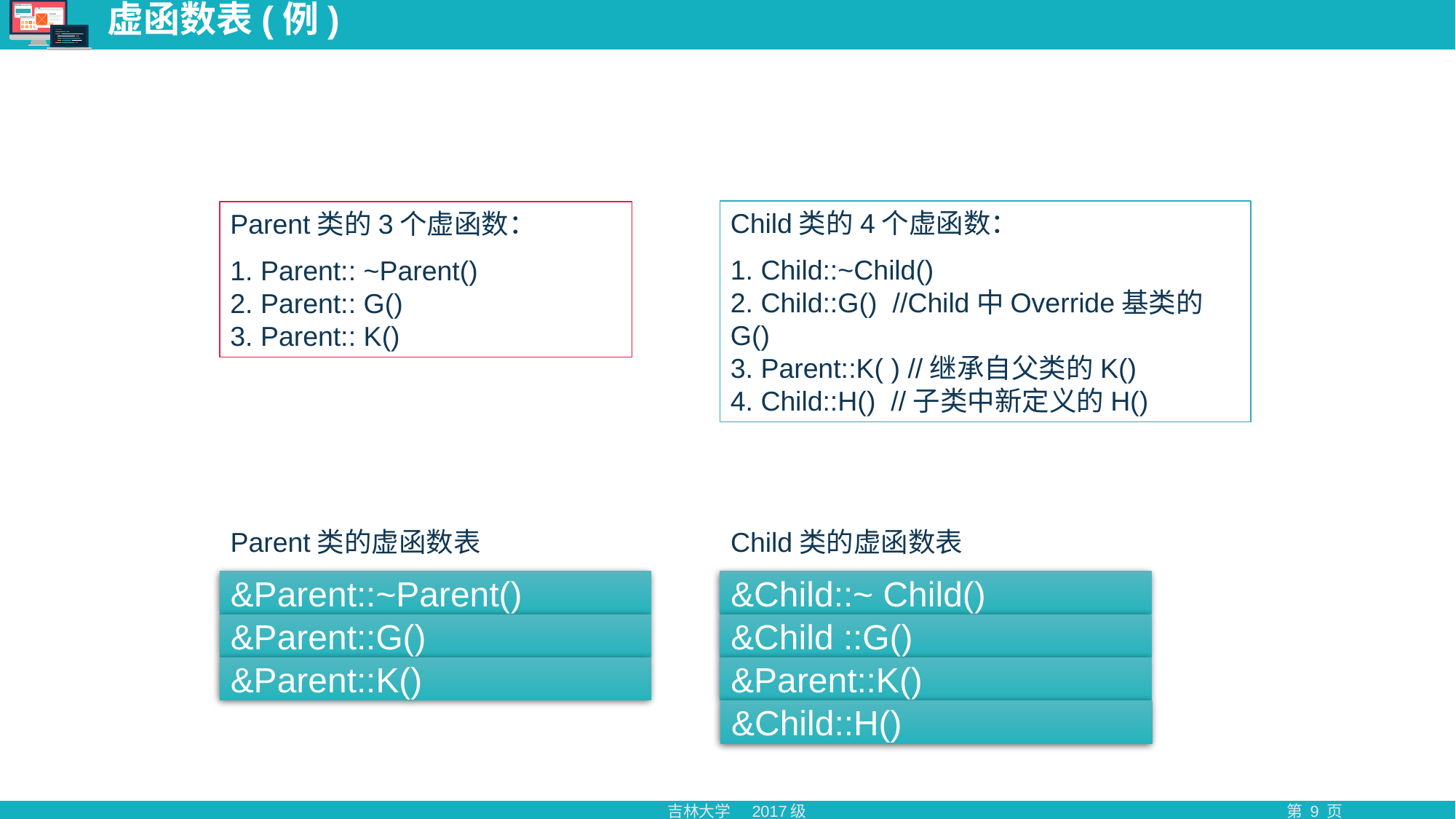

# 虚函数表(例)
Child类的4个虚函数：
1. Child::~Child()
2. Child::G()  //Child中Override基类的G()
3. Parent::K( ) //继承自父类的K()
4. Child::H()  //子类中新定义的H()
Parent类的3个虚函数：
1. Parent:: ~Parent()
2. Parent:: G()
3. Parent:: K()
Parent类的虚函数表
Child类的虚函数表
&Parent::~Parent()
&Child::~ Child()
&Parent::G()
&Child ::G()
&Parent::K()
&Parent::K()
&Child::H()